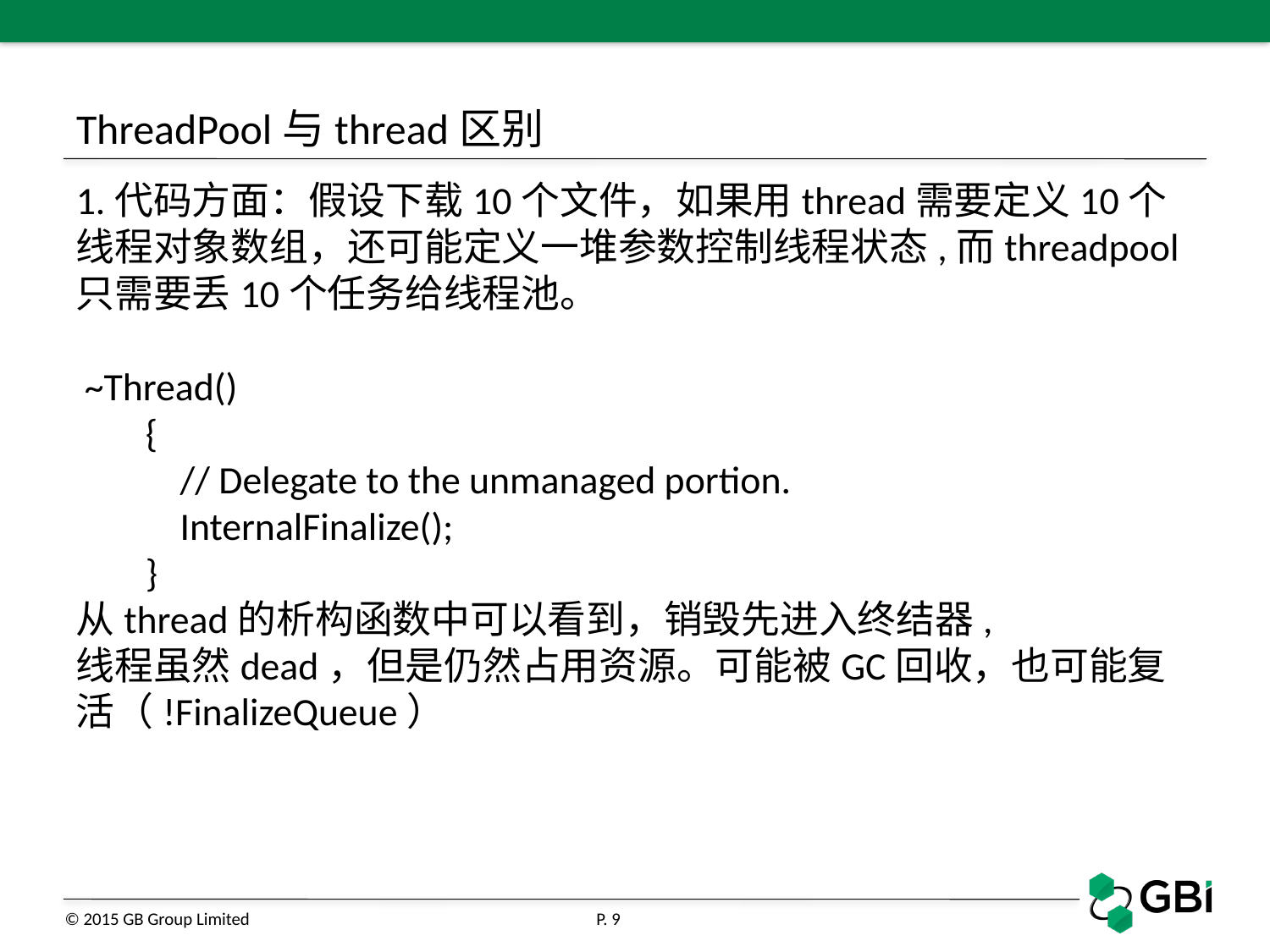

# ThreadPool与thread区别
1.代码方面：假设下载10个文件，如果用thread需要定义10个线程对象数组，还可能定义一堆参数控制线程状态,而threadpool只需要丢10个任务给线程池。

 ~Thread()
        {
            // Delegate to the unmanaged portion.
            InternalFinalize();
        }
从thread的析构函数中可以看到，销毁先进入终结器,
线程虽然dead，但是仍然占用资源。可能被GC回收，也可能复活（!FinalizeQueue）